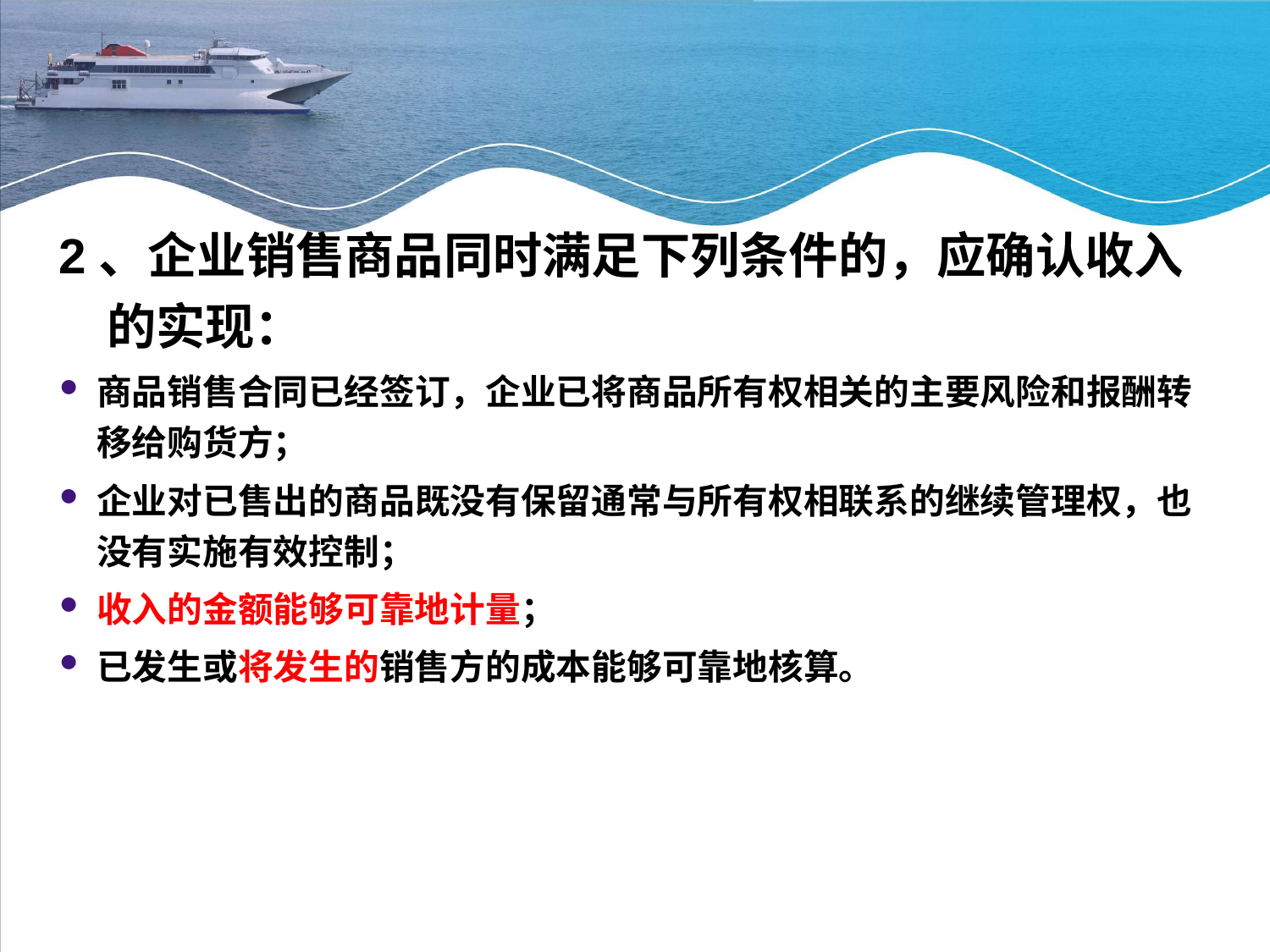

#
2、企业销售商品同时满足下列条件的，应确认收入的实现：
商品销售合同已经签订，企业已将商品所有权相关的主要风险和报酬转移给购货方；
企业对已售出的商品既没有保留通常与所有权相联系的继续管理权，也没有实施有效控制；
收入的金额能够可靠地计量；
已发生或将发生的销售方的成本能够可靠地核算。